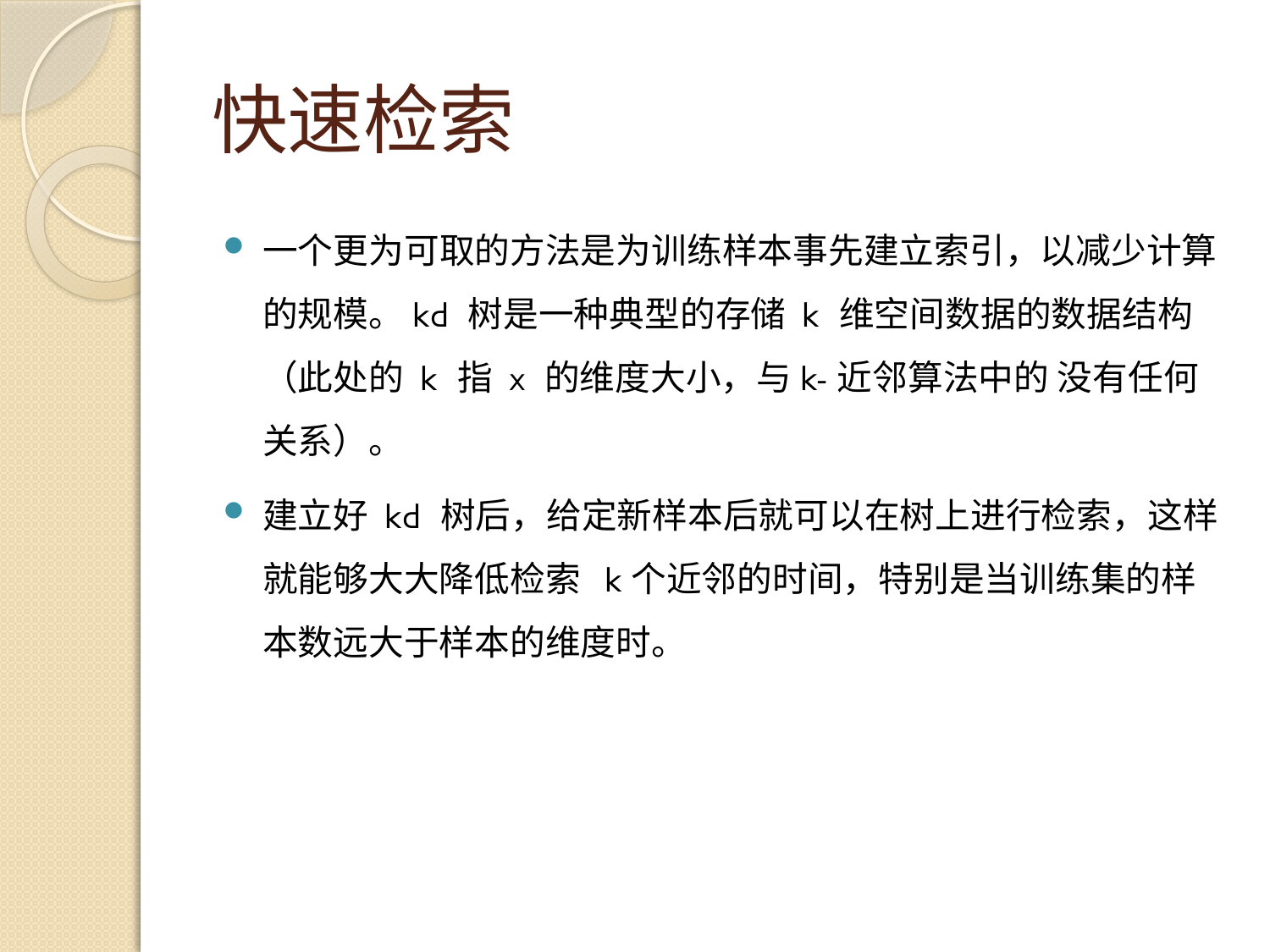

# 快速检索
一个更为可取的方法是为训练样本事先建立索引，以减少计算的规模。kd 树是一种典型的存储 k 维空间数据的数据结构（此处的 k 指 x 的维度大小，与k-近邻算法中的 没有任何关系）。
建立好 kd 树后，给定新样本后就可以在树上进行检索，这样就能够大大降低检索  k个近邻的时间，特别是当训练集的样本数远大于样本的维度时。